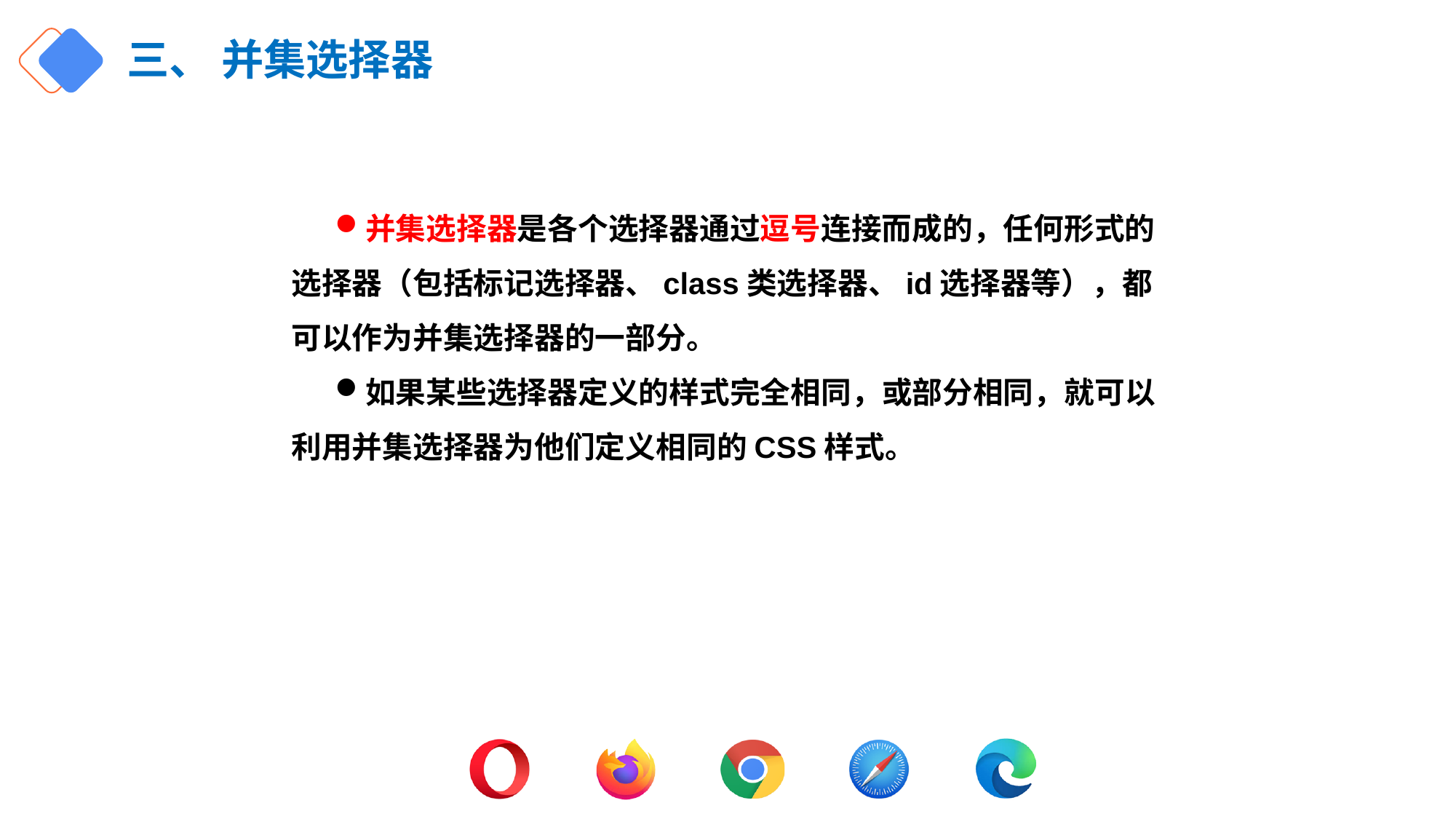

# 三、 并集选择器
并集选择器是各个选择器通过逗号连接而成的，任何形式的选择器（包括标记选择器、class类选择器、id选择器等），都可以作为并集选择器的一部分。
如果某些选择器定义的样式完全相同，或部分相同，就可以利用并集选择器为他们定义相同的CSS样式。